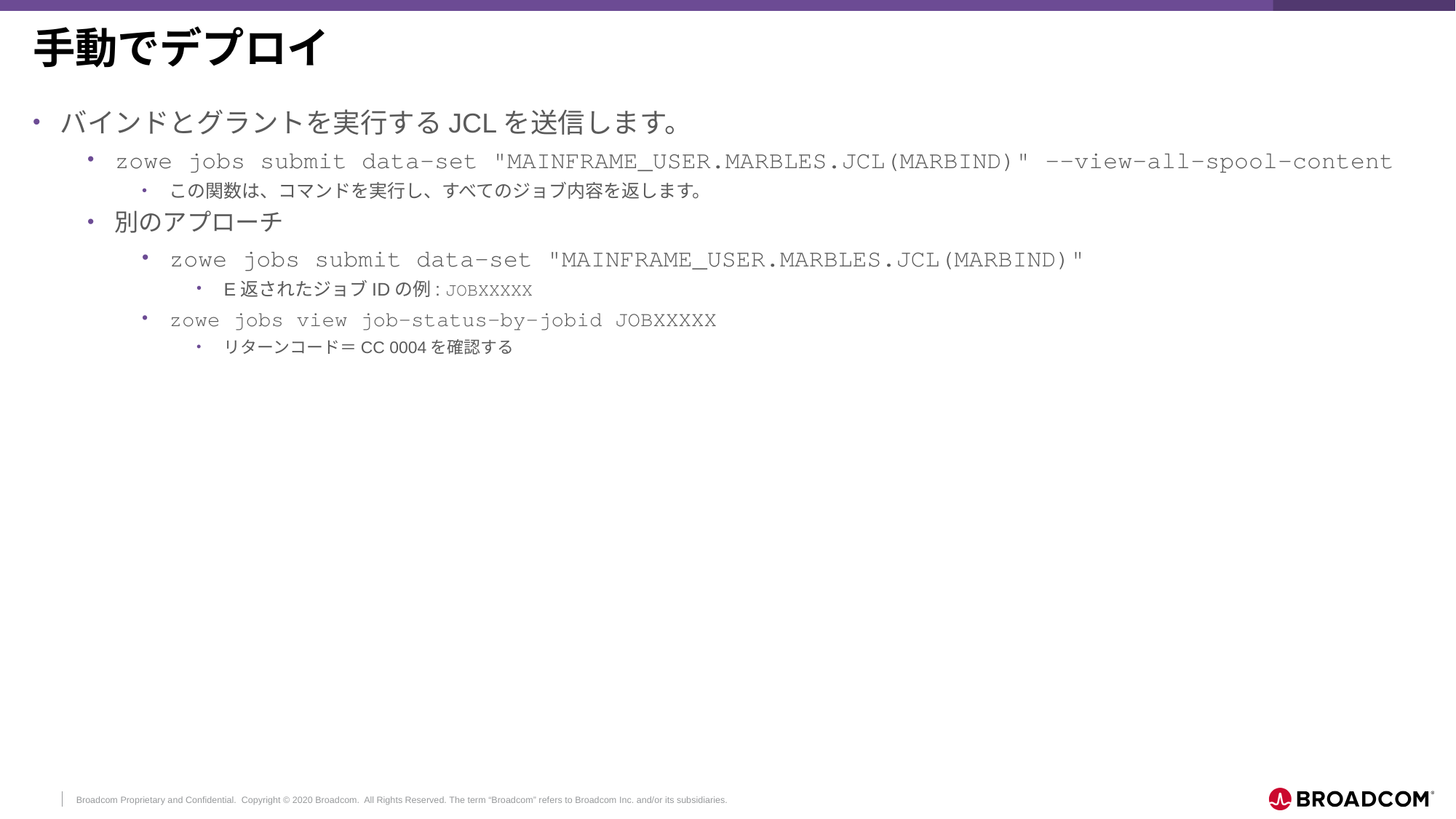

# 手動でデプロイ
バインドとグラントを実行するJCLを送信します。
zowe jobs submit data-set "MAINFRAME_USER.MARBLES.JCL(MARBIND)" --view-all-spool-content
この関数は、コマンドを実行し、すべてのジョブ内容を返します。
別のアプローチ
zowe jobs submit data-set "MAINFRAME_USER.MARBLES.JCL(MARBIND)"
E返されたジョブIDの例: JOBXXXXX
zowe jobs view job-status-by-jobid JOBXXXXX
リターンコード＝CC 0004を確認する